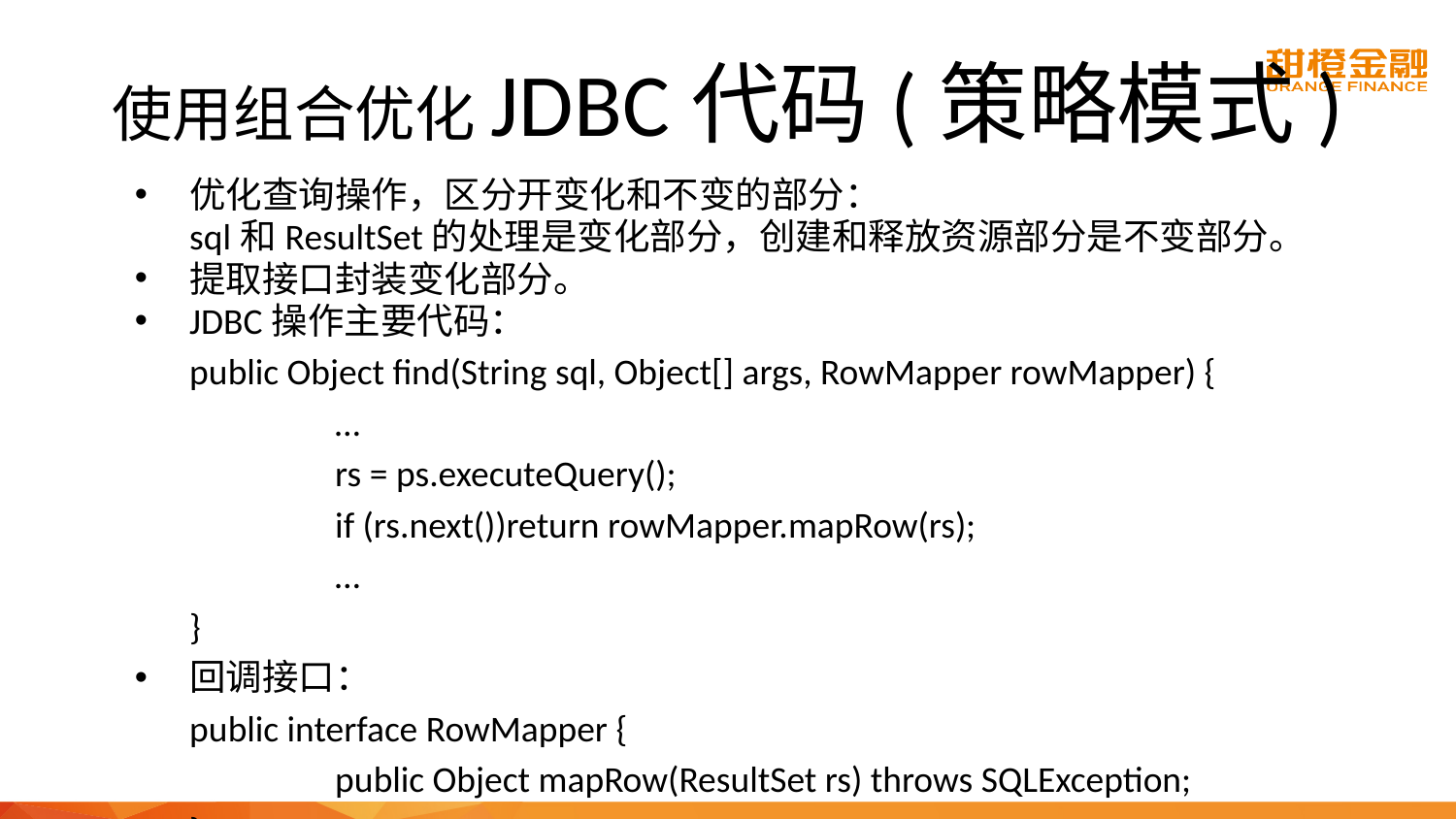

# 使用组合优化JDBC代码(策略模式)
优化查询操作，区分开变化和不变的部分：
	sql和ResultSet的处理是变化部分，创建和释放资源部分是不变部分。
提取接口封装变化部分。
JDBC操作主要代码：
	public Object find(String sql, Object[] args, RowMapper rowMapper) {
		…
		rs = ps.executeQuery();
		if (rs.next())return rowMapper.mapRow(rs);
		…
	}
回调接口：
	public interface RowMapper {
		public Object mapRow(ResultSet rs) throws SQLException;
	}